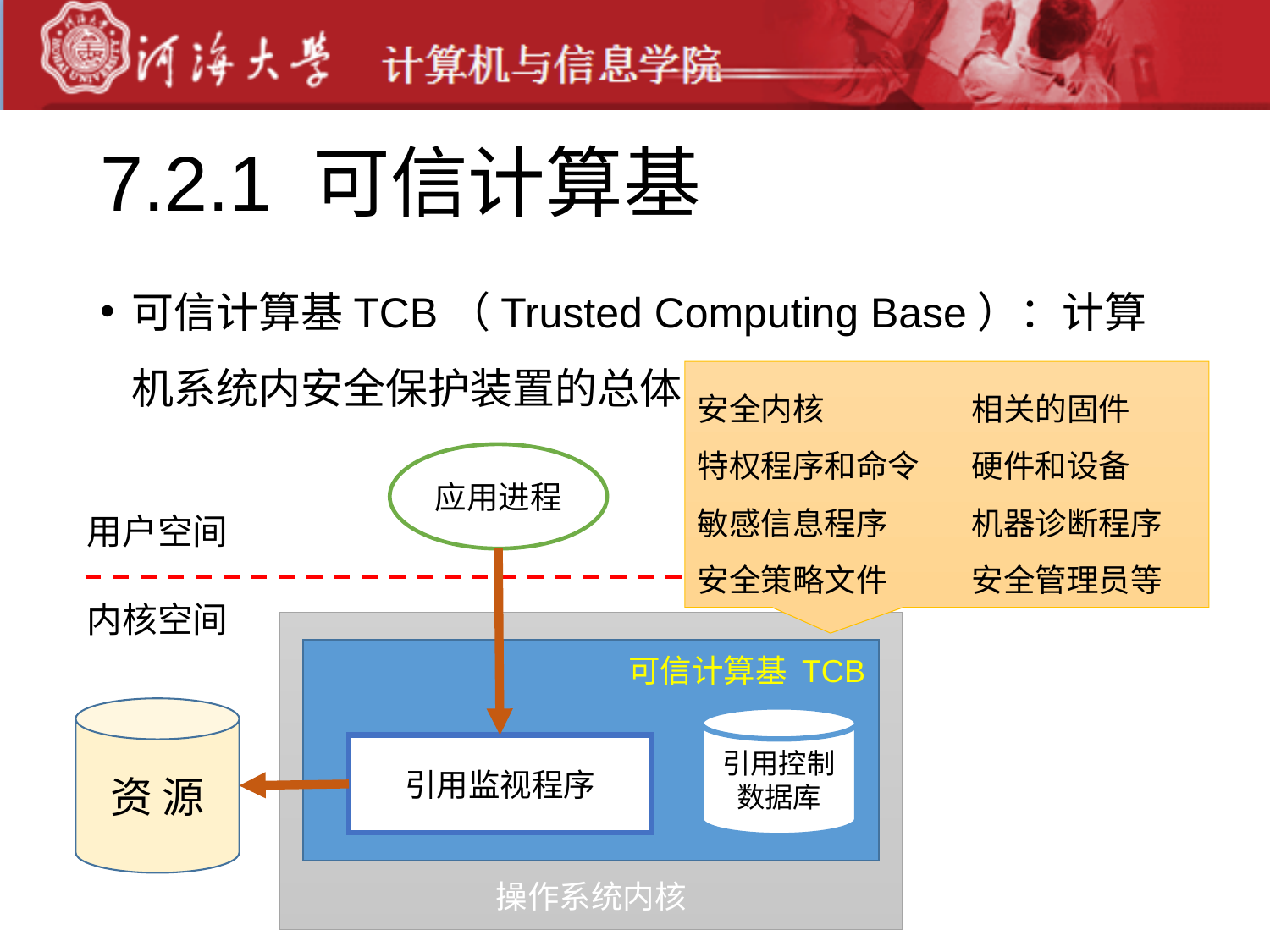

# 7.2.1 可信计算基
可信计算基TCB（Trusted Computing Base）：计算机系统内安全保护装置的总体 。

安全内核
特权程序和命令
敏感信息程序
安全策略文件
相关的固件
硬件和设备
机器诊断程序
安全管理员等
应用进程
用户空间
内核空间
操作系统内核

可信计算基 TCB
资 源
引用控制
数据库
引用监视程序